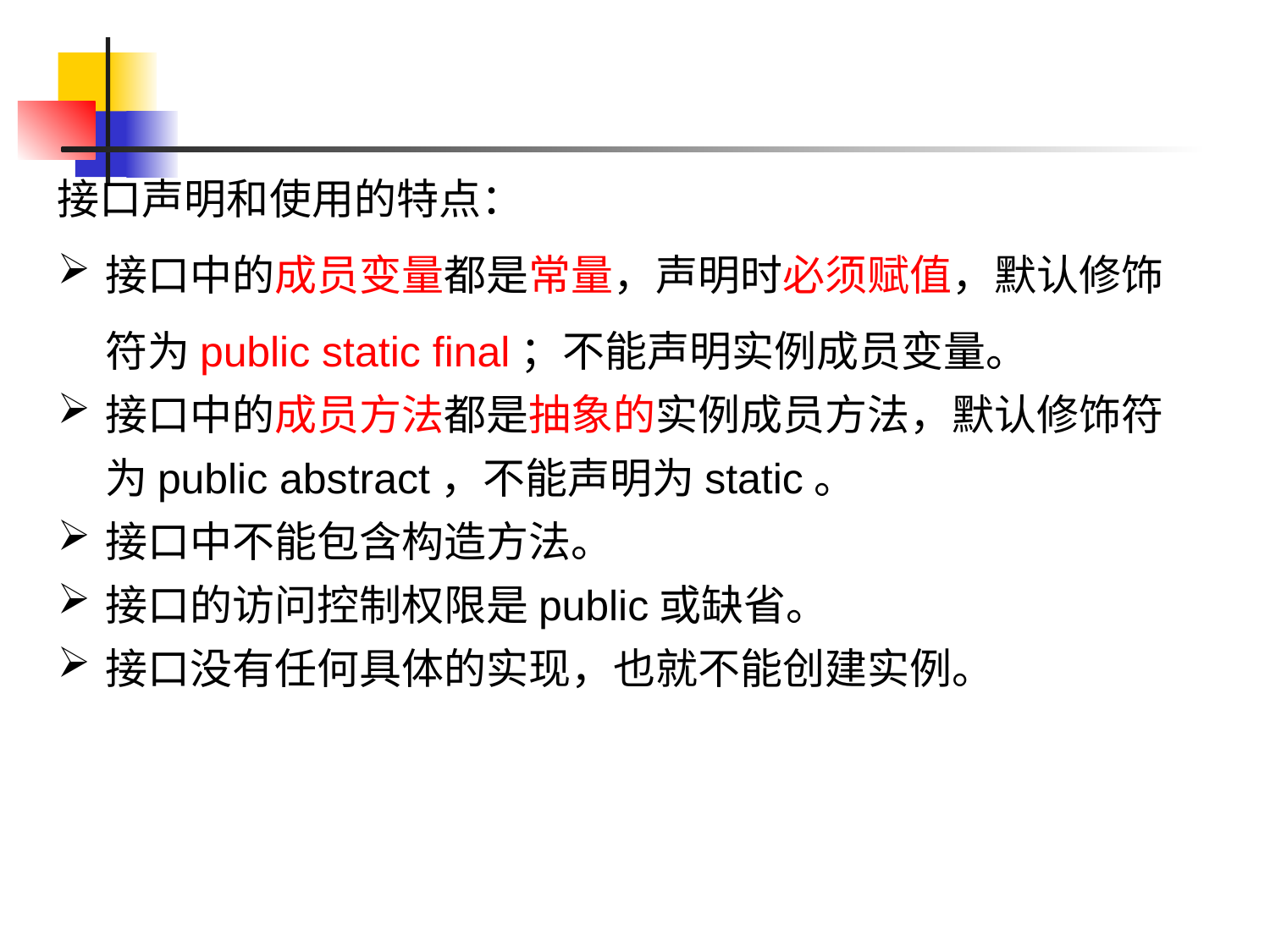

接口声明和使用的特点：
接口中的成员变量都是常量，声明时必须赋值，默认修饰符为public static final；不能声明实例成员变量。
接口中的成员方法都是抽象的实例成员方法，默认修饰符为public abstract，不能声明为static。
接口中不能包含构造方法。
接口的访问控制权限是public或缺省。
接口没有任何具体的实现，也就不能创建实例。